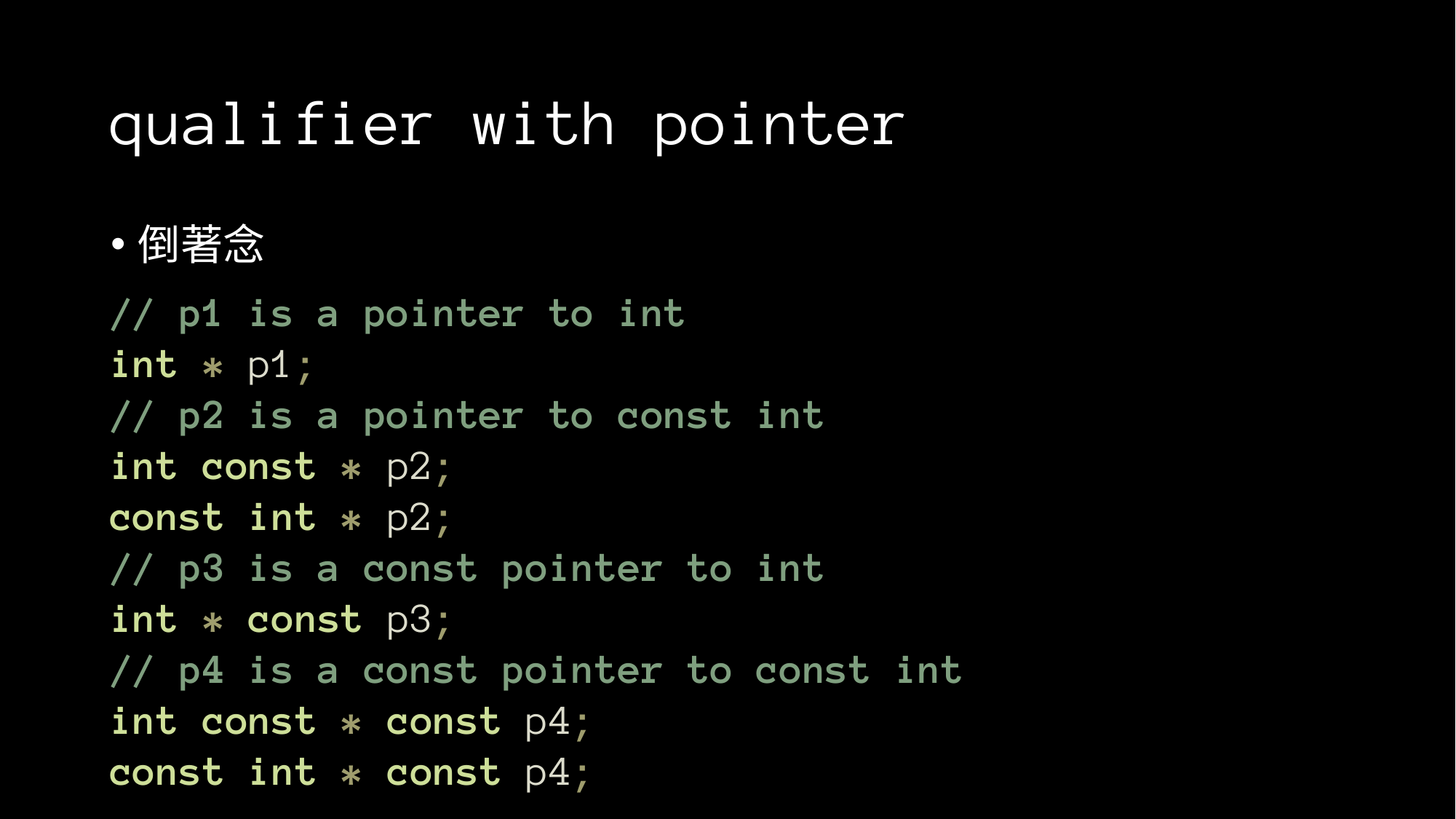

# qualifier with pointer
倒著念
// p1 is a pointer to int
int * p1;
// p2 is a pointer to const int
int const * p2;
const int * p2;
// p3 is a const pointer to int
int * const p3;
// p4 is a const pointer to const int
int const * const p4;
const int * const p4;